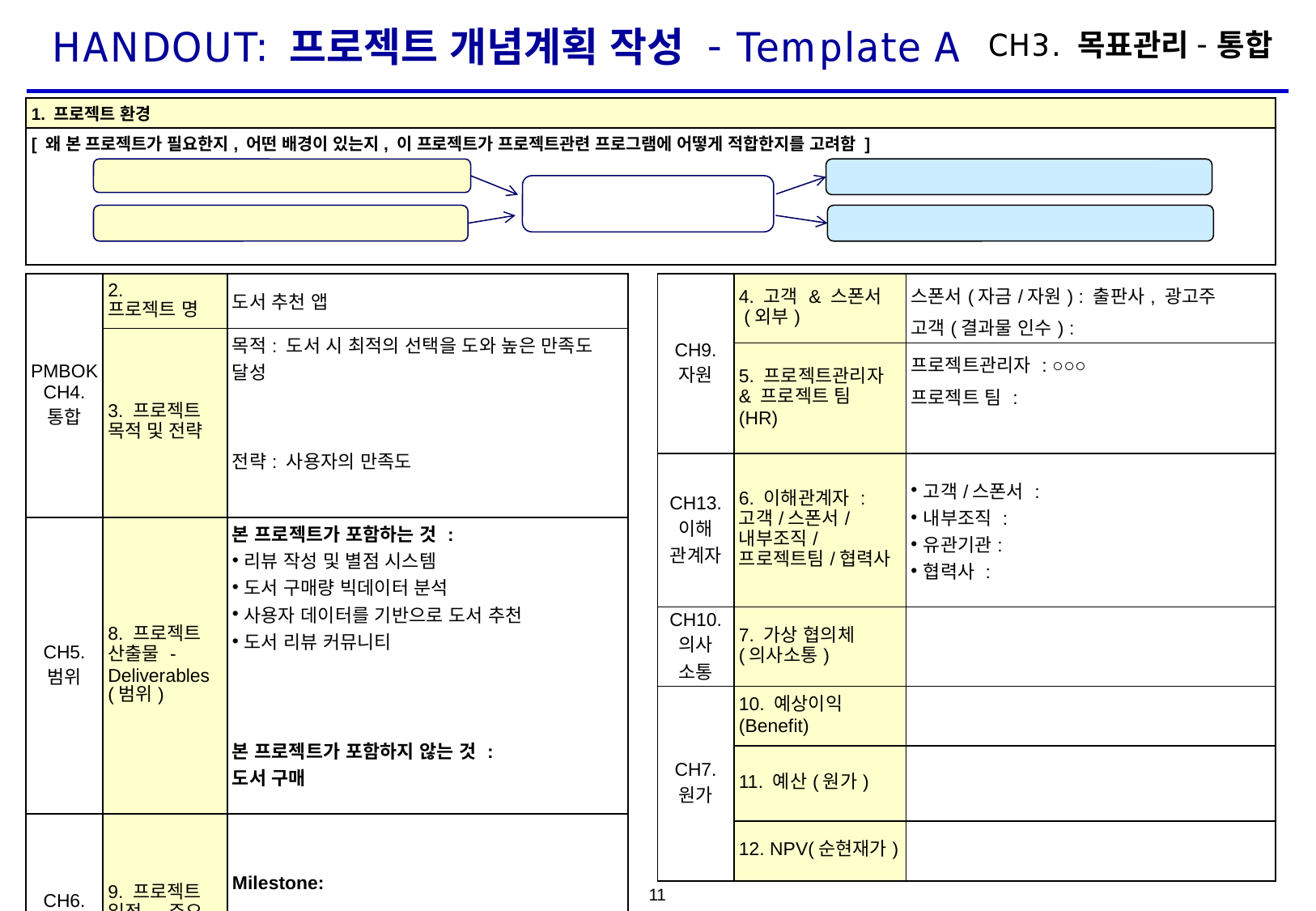

# HANDOUT: 프로젝트 개념계획 작성 - Template A
CH3. 목표관리-통합
| 1. 프로젝트 환경 |
| --- |
| [ 왜 본 프로젝트가 필요한지, 어떤 배경이 있는지, 이 프로젝트가 프로젝트관련 프로그램에 어떻게 적합한지를 고려함 ] |

| CH9. 자원 | 4. 고객 & 스폰서 (외부) | 스폰서(자금/자원) : 출판사, 광고주 고객(결과물 인수) : |
| --- | --- | --- |
|  | 5. 프로젝트관리자 & 프로젝트 팀 (HR) | 프로젝트관리자 : ○○○ 프로젝트 팀 : |
| CH13. 이해 관계자 | 6. 이해관계자 : 고객/스폰서/내부조직/프로젝트팀/협력사 | 고객/스폰서 : 내부조직 : 유관기관: 협력사 : |
| CH10. 의사 소통 | 7. 가상 협의체 (의사소통) |  |
| CH7. 원가 | 10. 예상이익(Benefit) |  |
|  | 11. 예산(원가) |  |
|  | 12. NPV(순현재가) |  |
| PMBOK CH4. 통합 | 2. 프로젝트 명 | 도서 추천 앱 |
| --- | --- | --- |
|  | 3. 프로젝트 목적 및 전략 | 목적: 도서 시 최적의 선택을 도와 높은 만족도 달성 전략: 사용자의 만족도 |
| CH5. 범위 | 8. 프로젝트 산출물 - Deliverables (범위) | 본 프로젝트가 포함하는 것 : 리뷰 작성 및 별점 시스템 도서 구매량 빅데이터 분석 사용자 데이터를 기반으로 도서 추천 도서 리뷰 커뮤니티 본 프로젝트가 포함하지 않는 것 : 도서 구매 |
| CH6. 일정 | 9. 프로젝트 일정 - 주요 마일스톤 | Milestone: |